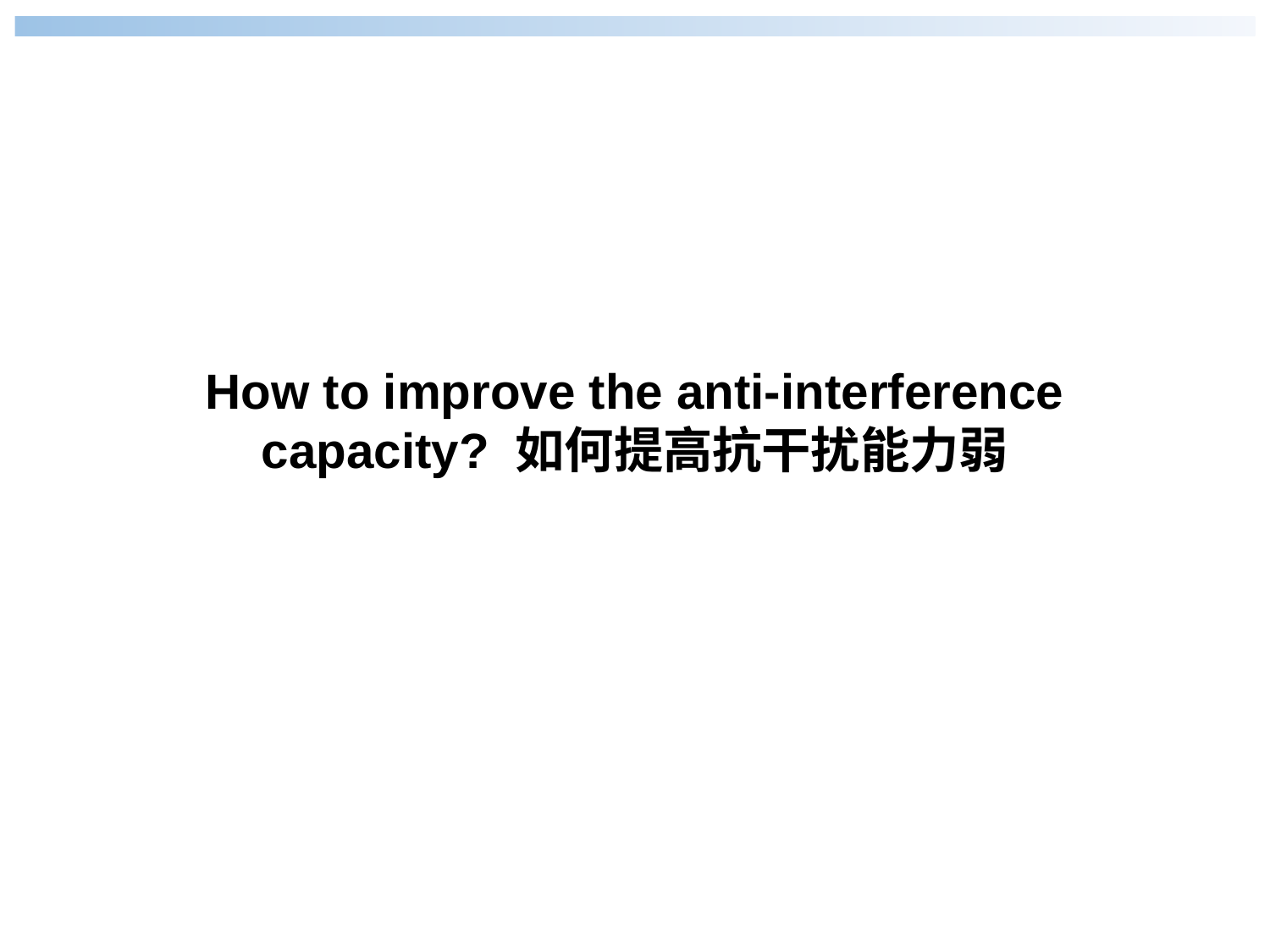

How to improve the anti-interference capacity? 如何提高抗干扰能力弱